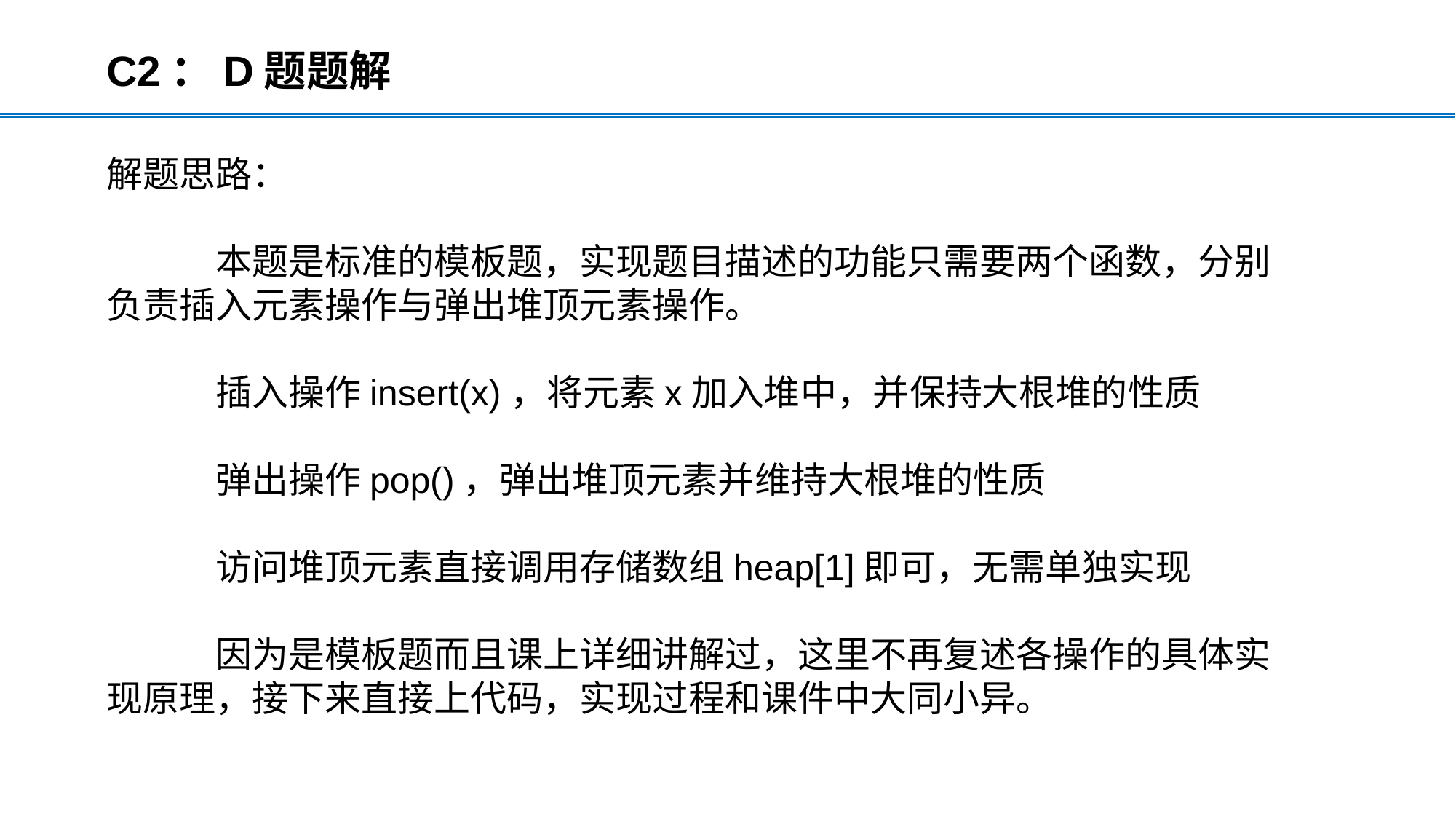

C2：D题题解
解题思路：

	本题是标准的模板题，实现题目描述的功能只需要两个函数，分别负责插入元素操作与弹出堆顶元素操作。

	插入操作insert(x)，将元素x加入堆中，并保持大根堆的性质

	弹出操作pop()，弹出堆顶元素并维持大根堆的性质

	访问堆顶元素直接调用存储数组heap[1]即可，无需单独实现

	因为是模板题而且课上详细讲解过，这里不再复述各操作的具体实现原理，接下来直接上代码，实现过程和课件中大同小异。